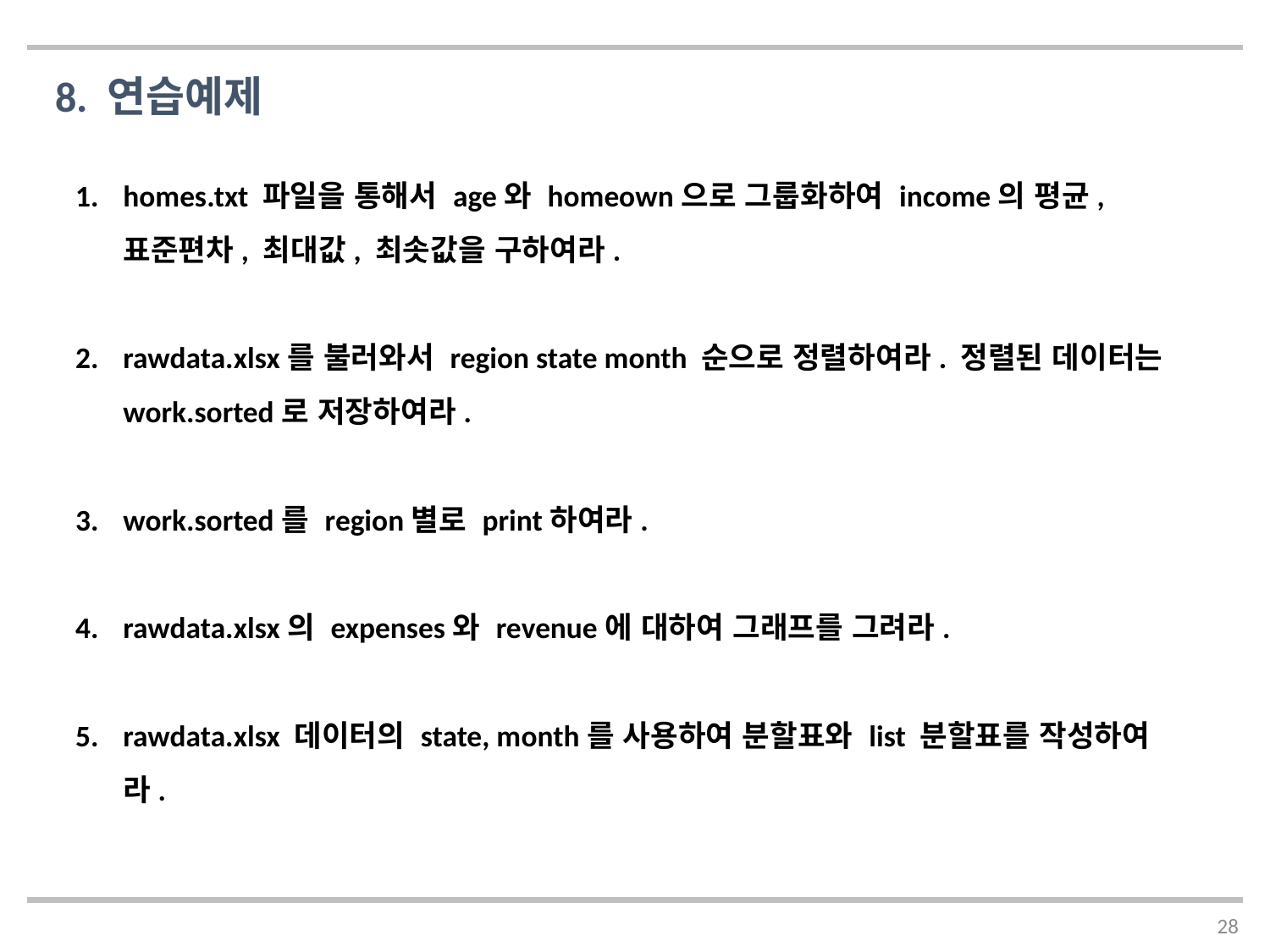

8. 연습예제
homes.txt 파일을 통해서 age와 homeown으로 그룹화하여 income의 평균, 표준편차, 최대값, 최솟값을 구하여라.

rawdata.xlsx를 불러와서 region state month 순으로 정렬하여라. 정렬된 데이터는 work.sorted로 저장하여라.

work.sorted를 region별로 print하여라.

rawdata.xlsx의 expenses와 revenue에 대하여 그래프를 그려라.

rawdata.xlsx 데이터의 state, month를 사용하여 분할표와 list 분할표를 작성하여라.